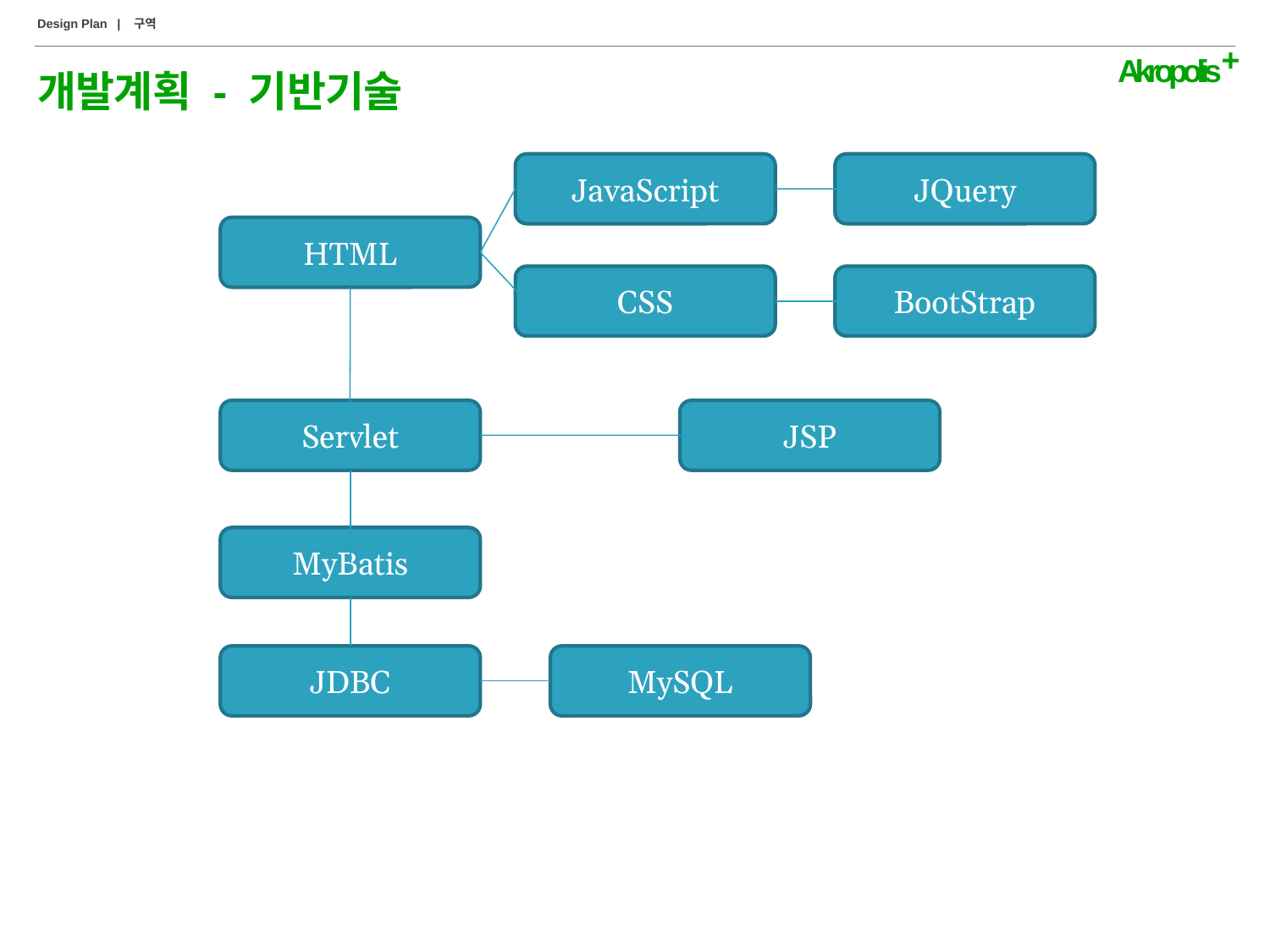

Design Plan   |   구역
+
Akropolis
개발계획 - 기반기술
JavaScript
JQuery
HTML
CSS
BootStrap
Servlet
JSP
MyBatis
JDBC
MySQL